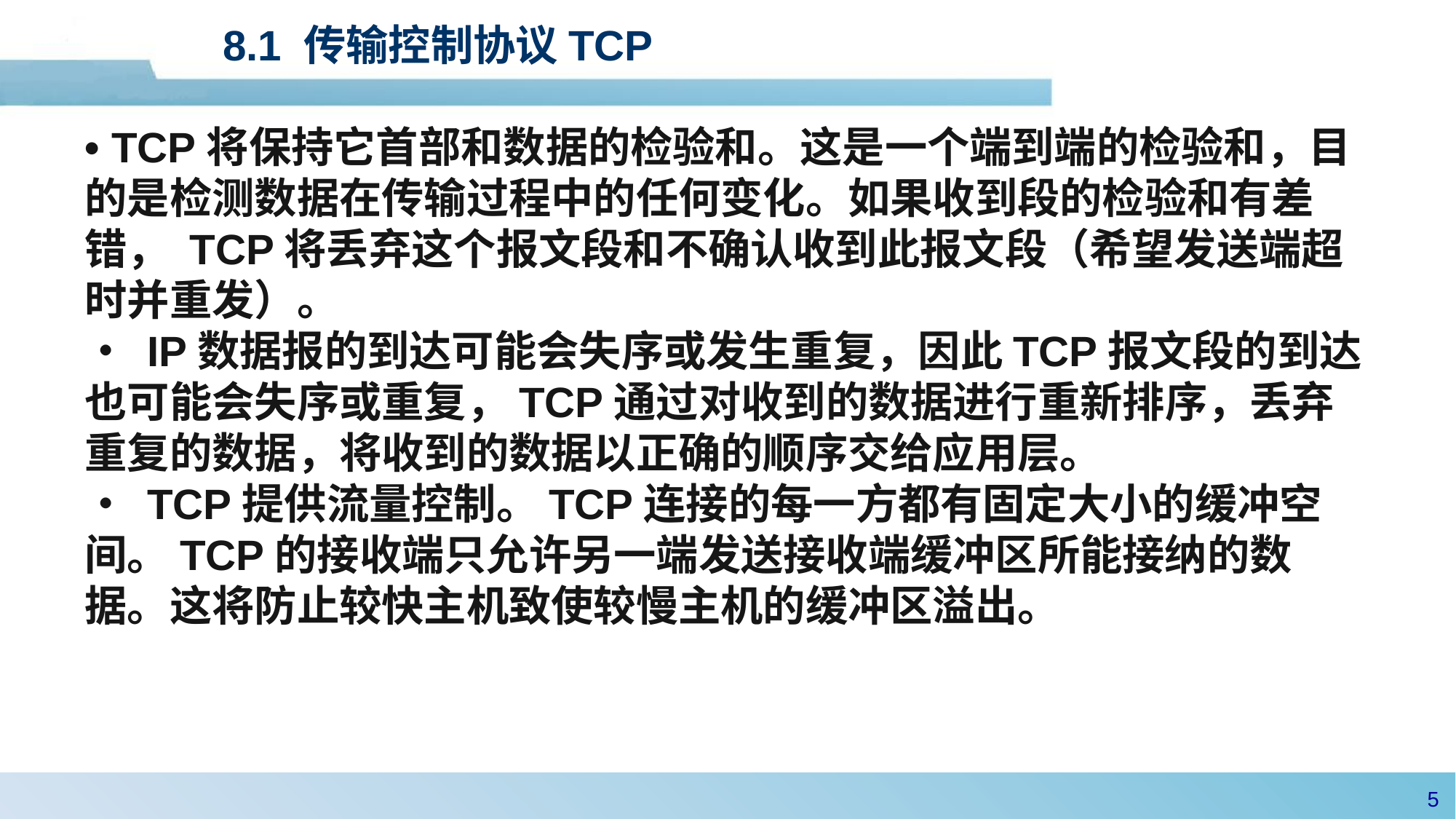

# 8.1 传输控制协议TCP
• TCP将保持它首部和数据的检验和。这是一个端到端的检验和，目的是检测数据在传输过程中的任何变化。如果收到段的检验和有差错， TCP将丢弃这个报文段和不确认收到此报文段（希望发送端超时并重发）。
• IP数据报的到达可能会失序或发生重复，因此TCP报文段的到达也可能会失序或重复，TCP通过对收到的数据进行重新排序，丢弃重复的数据，将收到的数据以正确的顺序交给应用层。
• TCP提供流量控制。TCP连接的每一方都有固定大小的缓冲空间。TCP的接收端只允许另一端发送接收端缓冲区所能接纳的数据。这将防止较快主机致使较慢主机的缓冲区溢出。
5